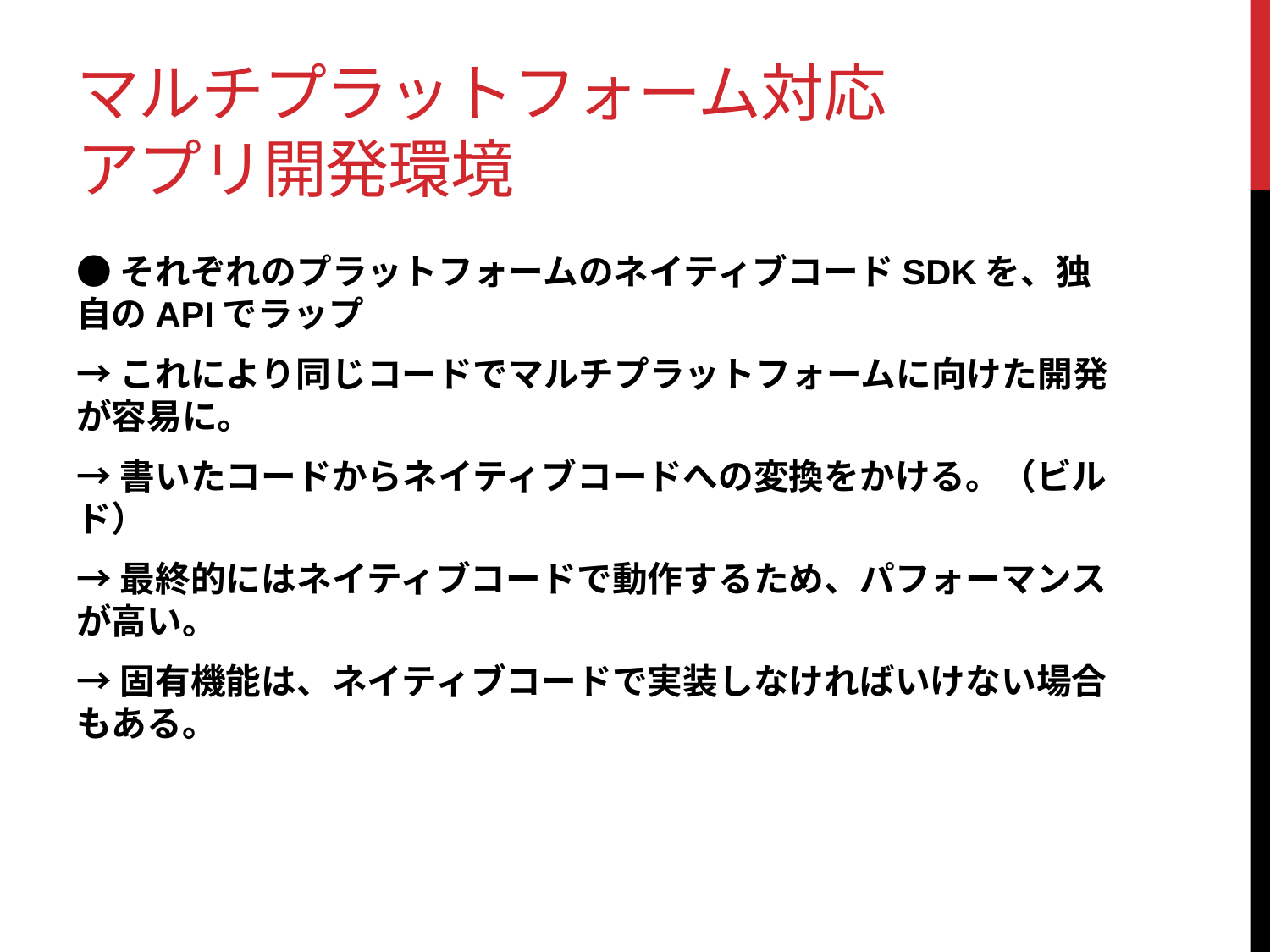

# マルチプラットフォーム対応 アプリ開発環境
●それぞれのプラットフォームのネイティブコードSDKを、独自のAPIでラップ
→これにより同じコードでマルチプラットフォームに向けた開発が容易に。
→書いたコードからネイティブコードへの変換をかける。（ビルド）
→最終的にはネイティブコードで動作するため、パフォーマンスが高い。
→固有機能は、ネイティブコードで実装しなければいけない場合もある。